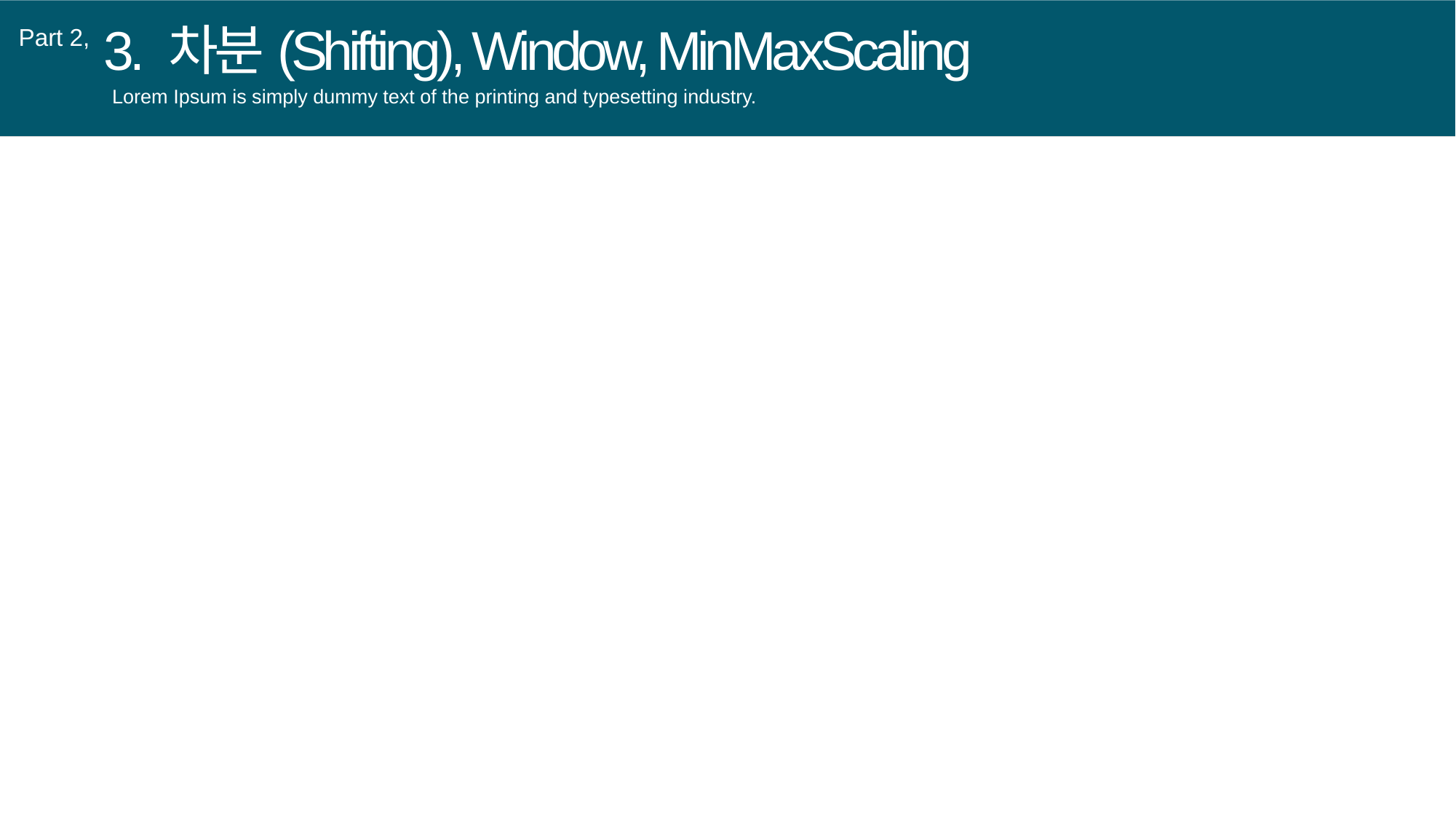

3. 차분(Shifting), Window, MinMaxScaling
Part 2,
Lorem Ipsum is simply dummy text of the printing and typesetting industry.